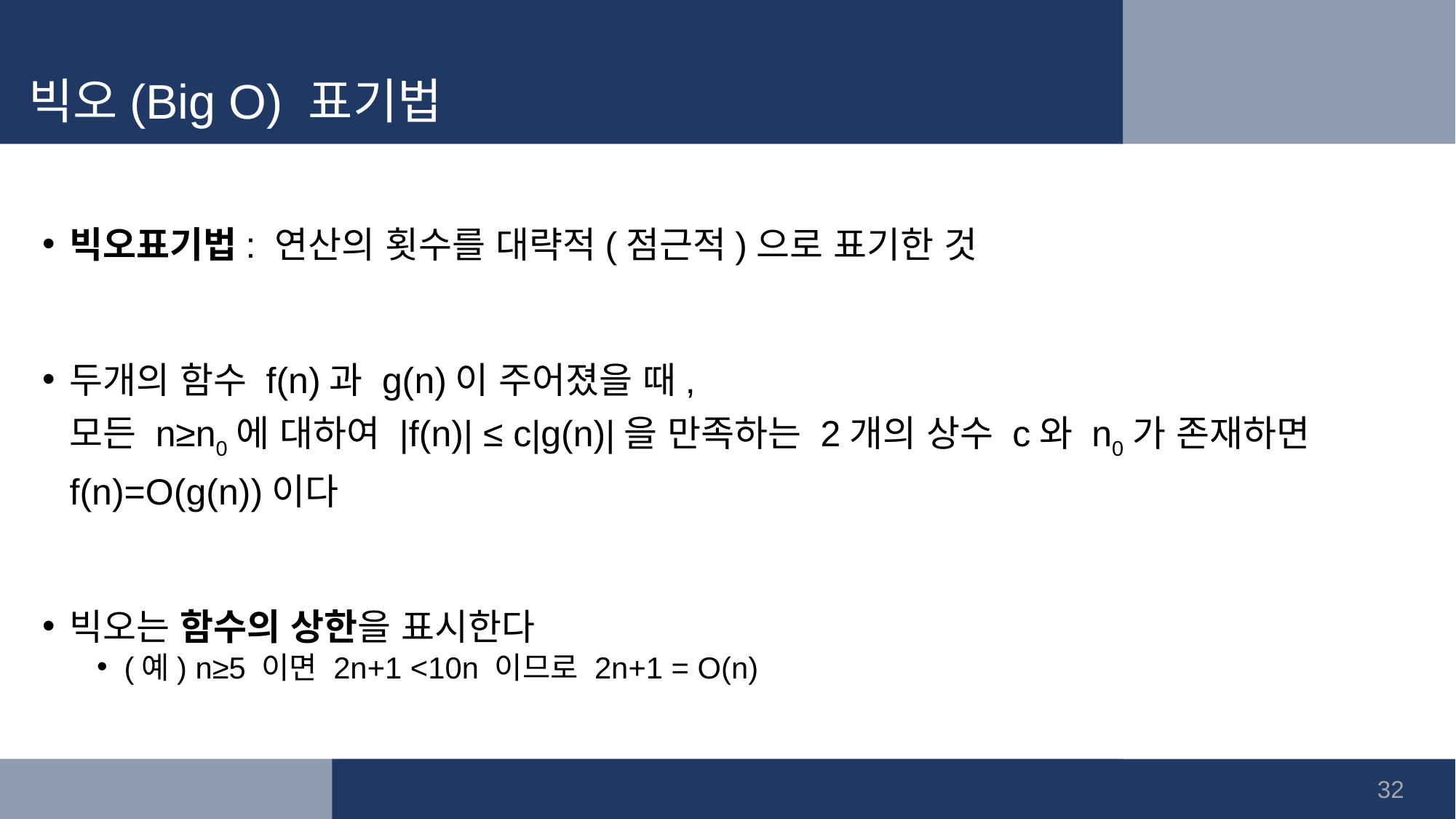

# 빅오(Big O) 표기법
빅오표기법: 연산의 횟수를 대략적(점근적)으로 표기한 것

두개의 함수 f(n)과 g(n)이 주어졌을 때,
모든 n≥n0에 대하여 |f(n)| ≤ c|g(n)|을 만족하는 2개의 상수 c와 n0가 존재하면 f(n)=O(g(n))이다

빅오는 함수의 상한을 표시한다
(예) n≥5 이면 2n+1 <10n 이므로 2n+1 = O(n)
32